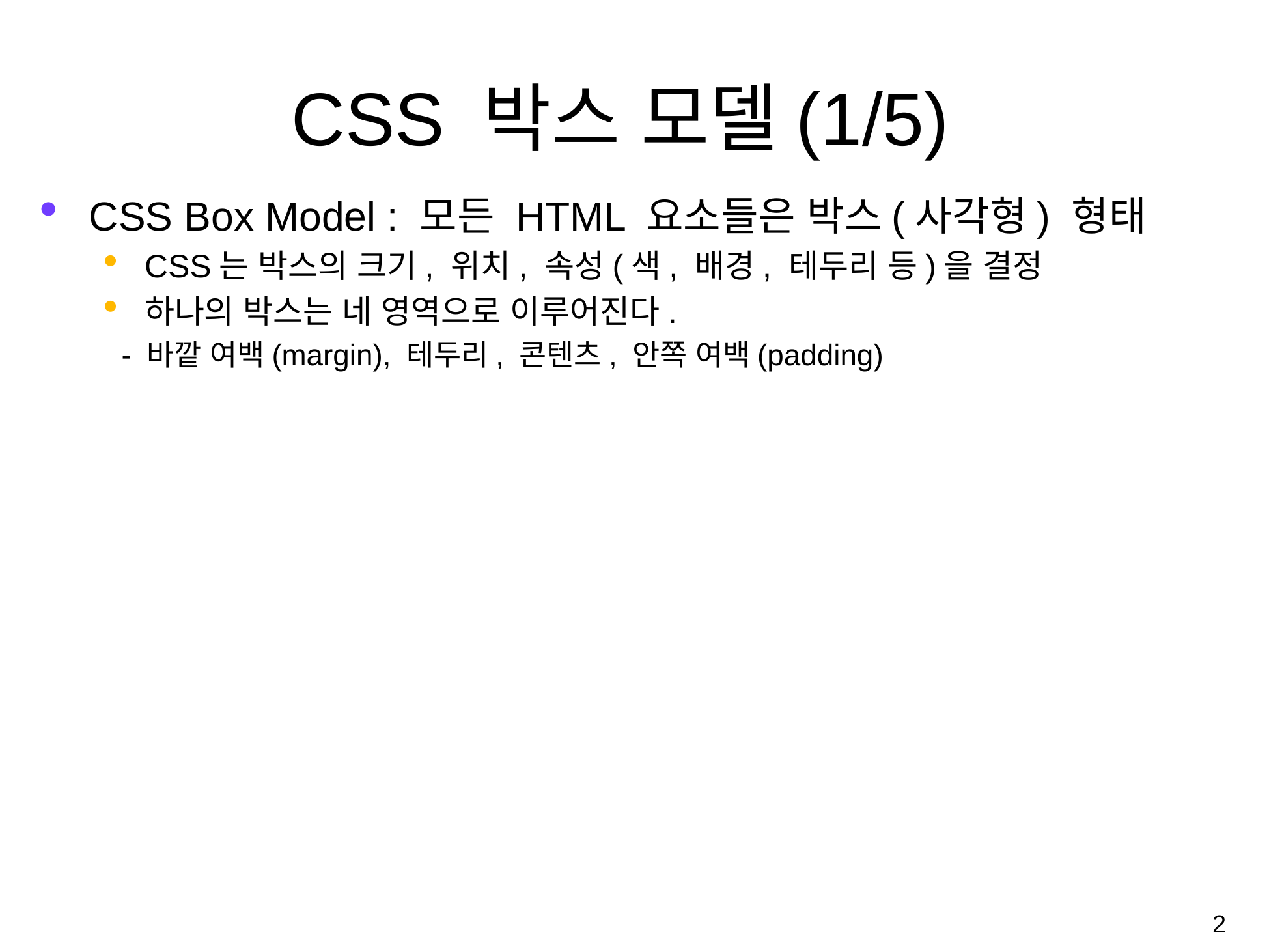

# CSS 박스 모델(1/5)
CSS Box Model : 모든 HTML 요소들은 박스(사각형) 형태
CSS는 박스의 크기, 위치, 속성(색, 배경, 테두리 등)을 결정
하나의 박스는 네 영역으로 이루어진다.
  - 바깥 여백(margin), 테두리, 콘텐츠, 안쪽 여백(padding)
2